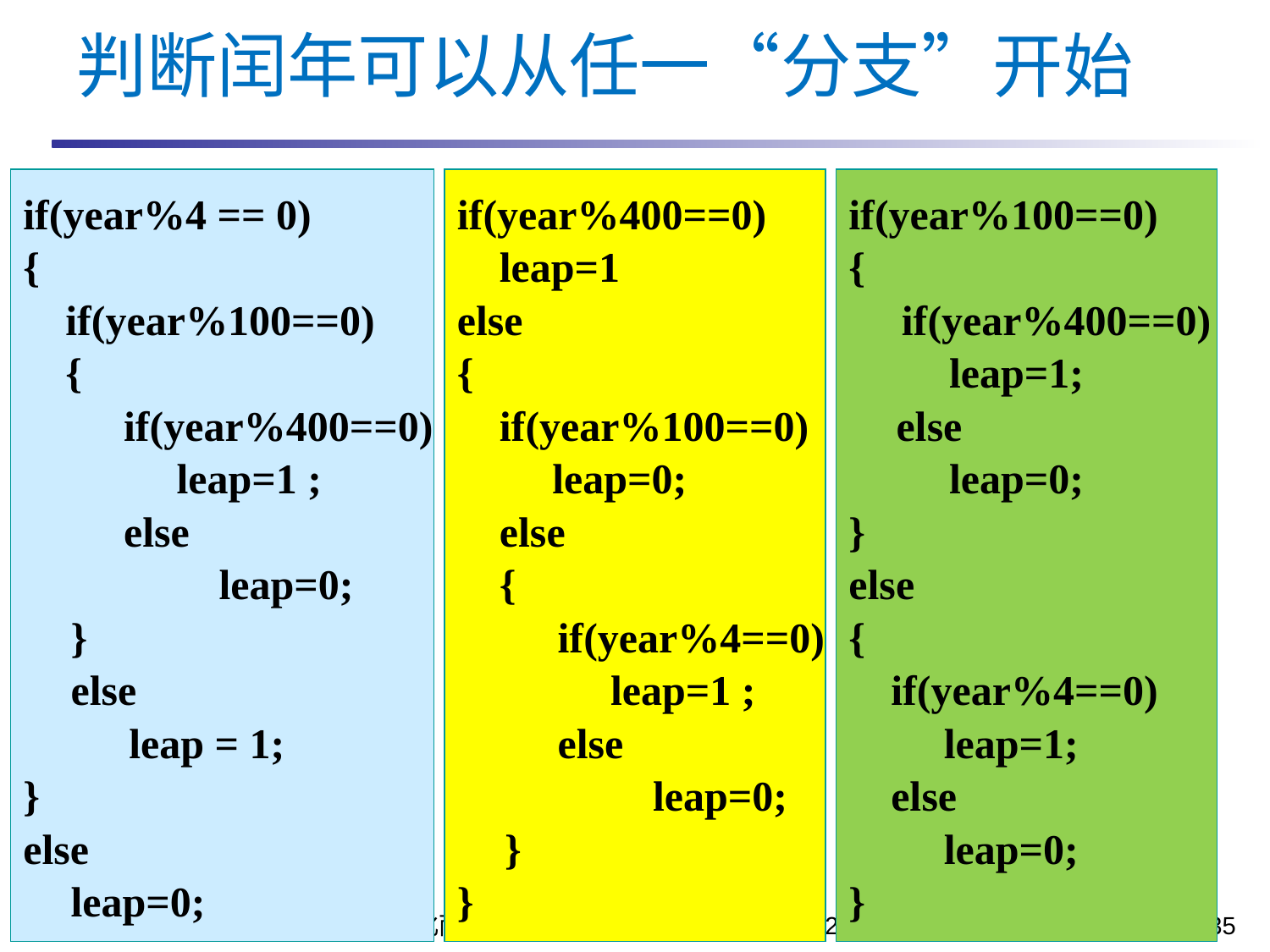

判断闰年可以从任一“分支”开始
if(year%4 == 0)
{
    if(year%100==0)
    {
	     if(year%400==0)
	          leap=1 ;
    	     else
		  leap=0;
	}
	else
          leap = 1;
}
else
	leap=0;
if(year%400==0)
    leap=1
else
{
    if(year%100==0)
         leap=0;
    else
    {
	     if(year%4==0)
	          leap=1 ;
    	     else
		  leap=0;
	}
}
if(year%100==0)
{
     if(year%400==0)
	     leap=1;
	else
	     leap=0;
}
else
{
    if(year%4==0)
         leap=1;
    else
         leap=0;
}
2023/10/16
王化雨 whuayu000@163.com 13306442222
5/35